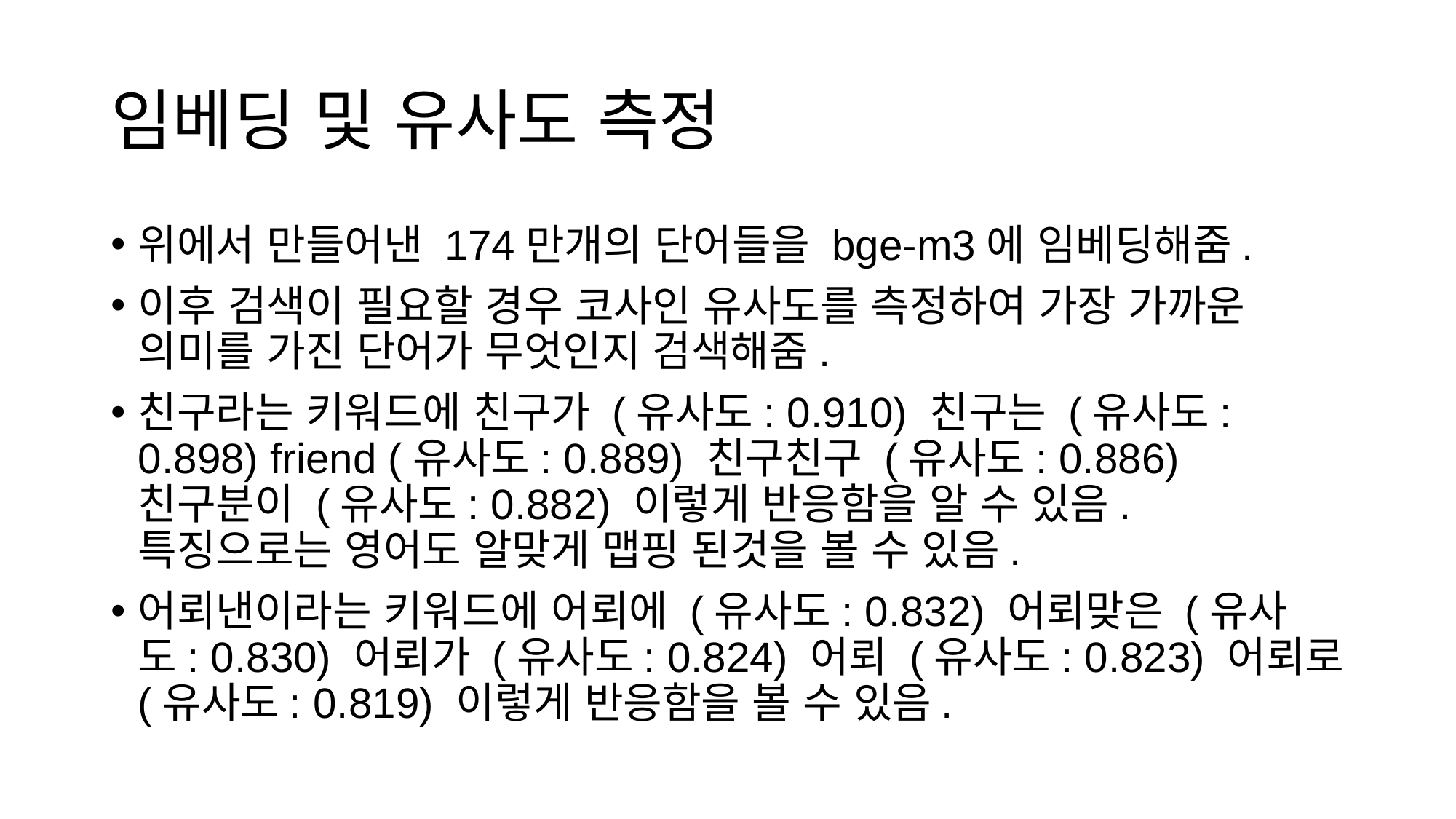

# 임베딩 및 유사도 측정
위에서 만들어낸 174만개의 단어들을 bge-m3에 임베딩해줌.
이후 검색이 필요할 경우 코사인 유사도를 측정하여 가장 가까운 의미를 가진 단어가 무엇인지 검색해줌.
친구라는 키워드에 친구가 (유사도: 0.910) 친구는 (유사도: 0.898) friend (유사도: 0.889) 친구친구 (유사도: 0.886) 친구분이 (유사도: 0.882) 이렇게 반응함을 알 수 있음. 특징으로는 영어도 알맞게 맵핑 된것을 볼 수 있음.
어뢰낸이라는 키워드에 어뢰에 (유사도: 0.832) 어뢰맞은 (유사도: 0.830) 어뢰가 (유사도: 0.824) 어뢰 (유사도: 0.823) 어뢰로 (유사도: 0.819) 이렇게 반응함을 볼 수 있음.